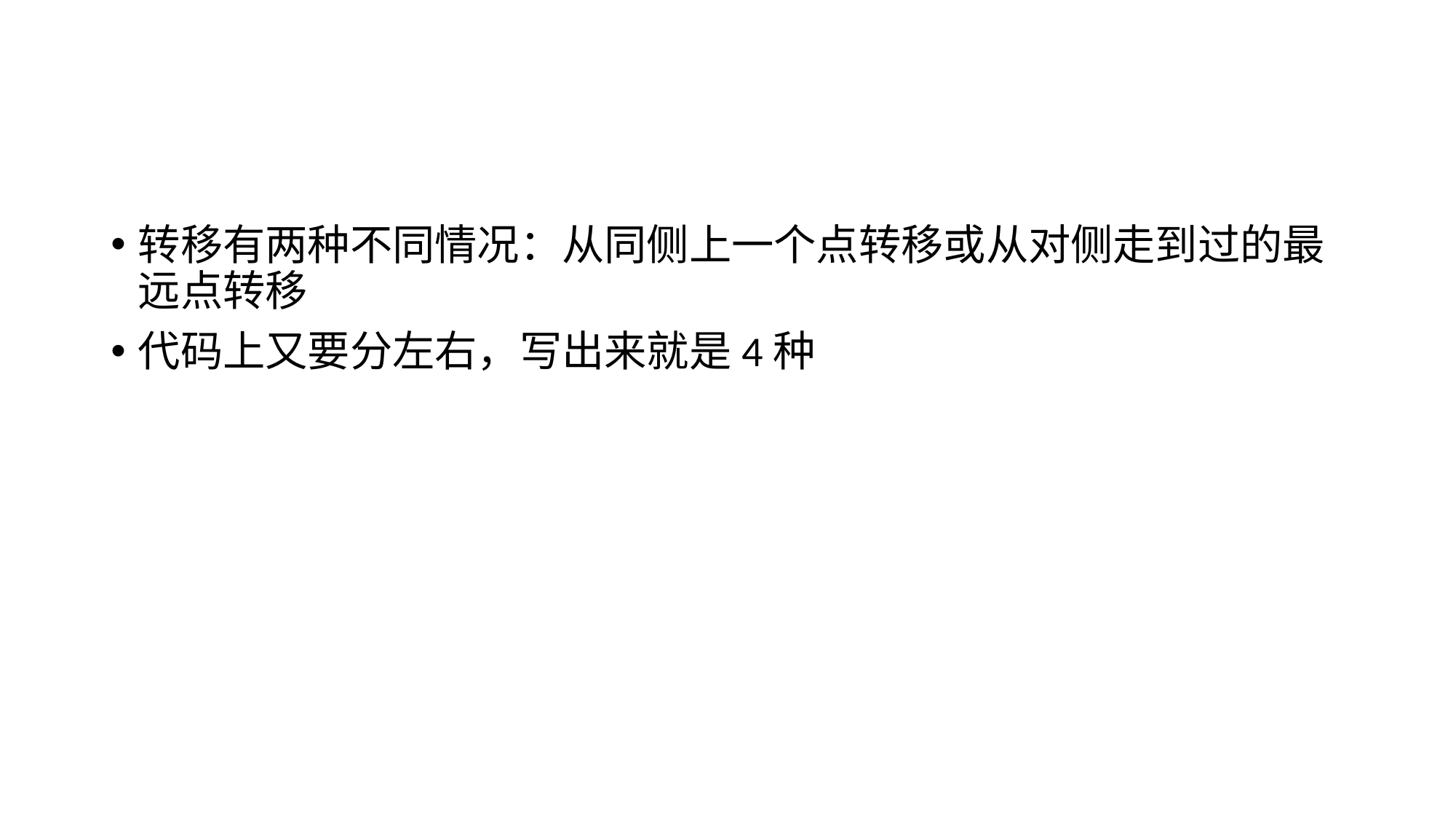

#
转移有两种不同情况：从同侧上一个点转移或从对侧走到过的最远点转移
代码上又要分左右，写出来就是4种